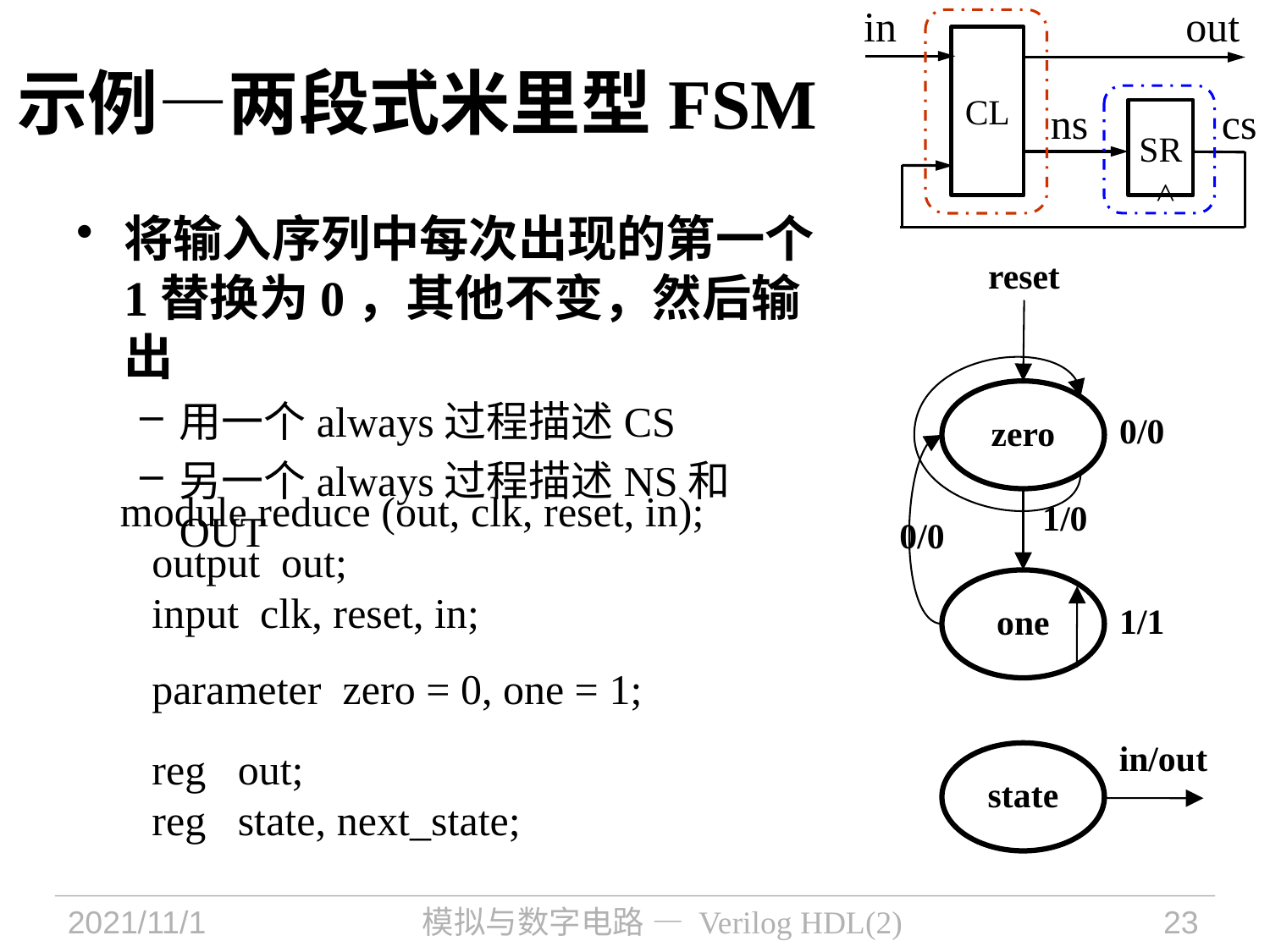

2021/11/1
模拟与数字电路 — Verilog HDL(2)
23
in
out
CL
ns
cs
SR
<

示例—两段式米里型FSM
将输入序列中每次出现的第一个1替换为0，其他不变，然后输出
用一个always过程描述CS
另一个always过程描述NS和OUT
reset
zero
0/0
1/0
0/0
one
1/1
module reduce (out, clk, reset, in);
   output  out;
   input  clk, reset, in;

   parameter  zero = 0, one = 1;

   reg   out;
   reg   state, next_state;
in/out
state